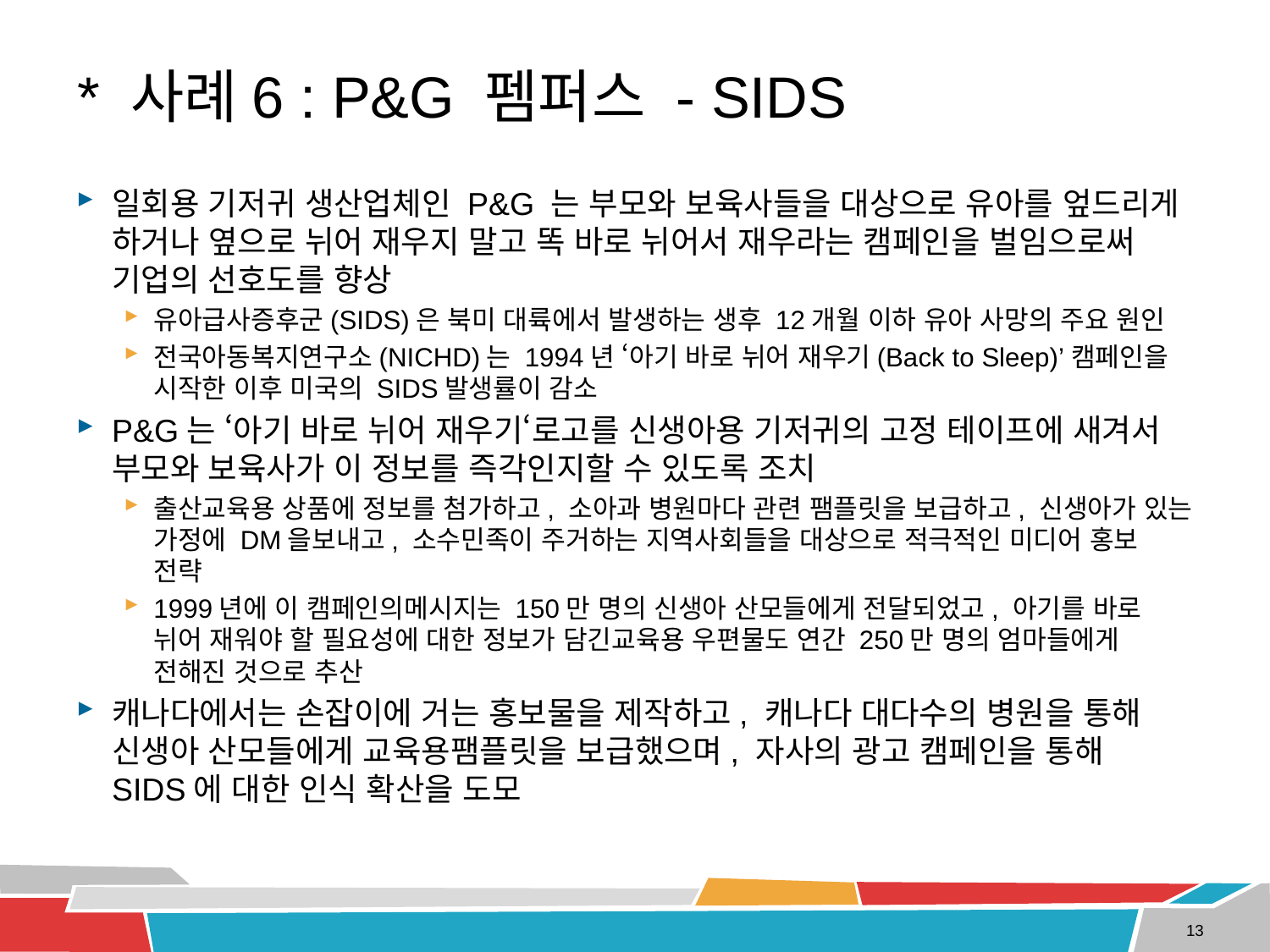

# * 사례6 : P&G 펨퍼스 - SIDS
일회용 기저귀 생산업체인 P&G 는 부모와 보육사들을 대상으로 유아를 엎드리게 하거나 옆으로 뉘어 재우지 말고 똑 바로 뉘어서 재우라는 캠페인을 벌임으로써 기업의 선호도를 향상
유아급사증후군(SIDS)은 북미 대륙에서 발생하는 생후 12개월 이하 유아 사망의 주요 원인
전국아동복지연구소(NICHD)는 1994년 ‘아기 바로 뉘어 재우기(Back to Sleep)’캠페인을 시작한 이후 미국의 SIDS발생률이 감소
P&G는 ‘아기 바로 뉘어 재우기‘로고를 신생아용 기저귀의 고정 테이프에 새겨서 부모와 보육사가 이 정보를 즉각인지할 수 있도록 조치
출산교육용 상품에 정보를 첨가하고, 소아과 병원마다 관련 팸플릿을 보급하고, 신생아가 있는 가정에 DM을보내고, 소수민족이 주거하는 지역사회들을 대상으로 적극적인 미디어 홍보 전략
1999년에 이 캠페인의메시지는 150만 명의 신생아 산모들에게 전달되었고, 아기를 바로 뉘어 재워야 할 필요성에 대한 정보가 담긴교육용 우편물도 연간 250만 명의 엄마들에게 전해진 것으로 추산
캐나다에서는 손잡이에 거는 홍보물을 제작하고, 캐나다 대다수의 병원을 통해 신생아 산모들에게 교육용팸플릿을 보급했으며, 자사의 광고 캠페인을 통해 SIDS에 대한 인식 확산을 도모
13